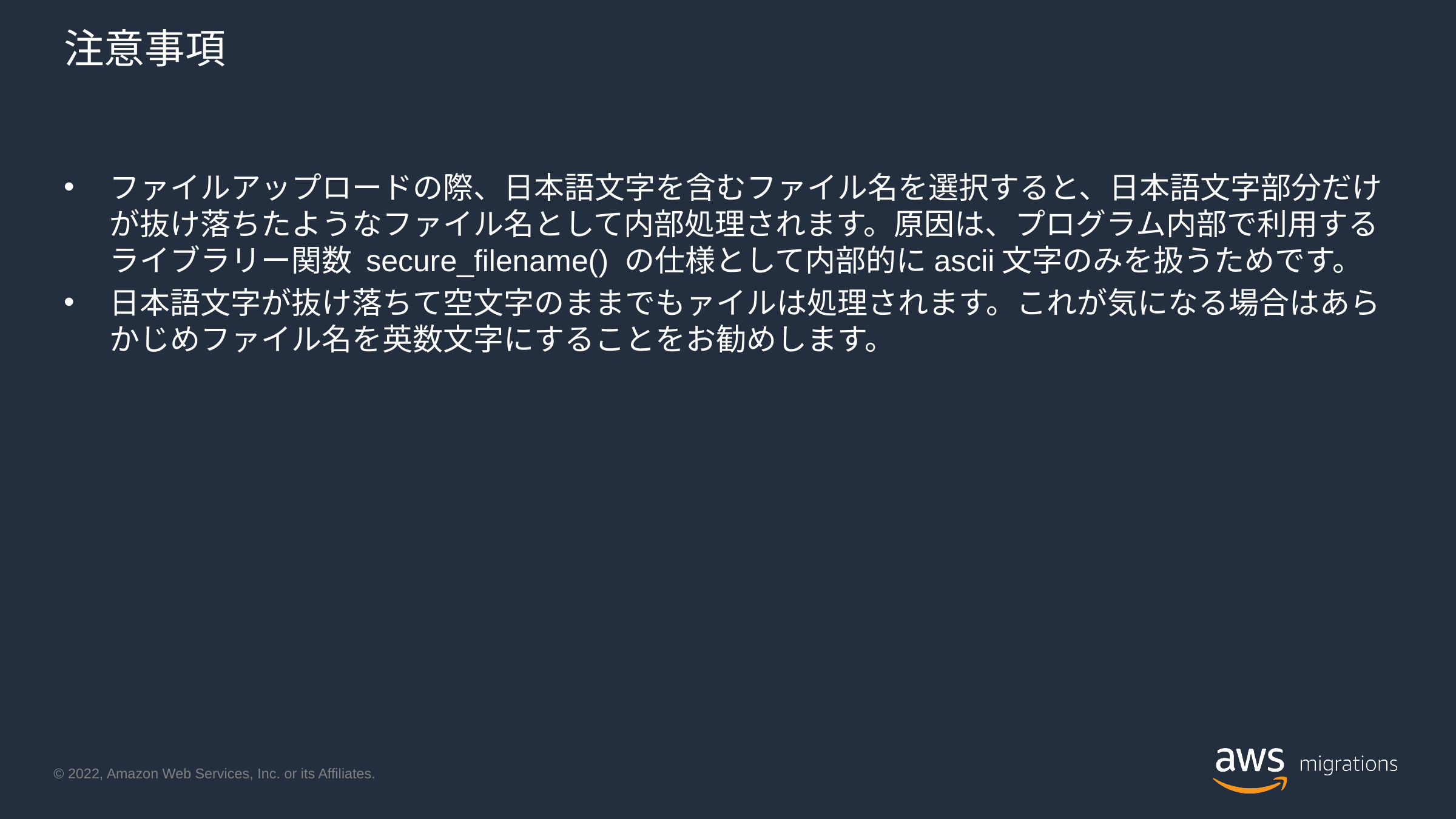

# 注意事項
ファイルアップロードの際、日本語文字を含むファイル名を選択すると、日本語文字部分だけが抜け落ちたようなファイル名として内部処理されます。原因は、プログラム内部で利用するライブラリー関数 secure_filename() の仕様として内部的にascii文字のみを扱うためです。
日本語文字が抜け落ちて空文字のままでもァイルは処理されます。これが気になる場合はあらかじめファイル名を英数文字にすることをお勧めします。